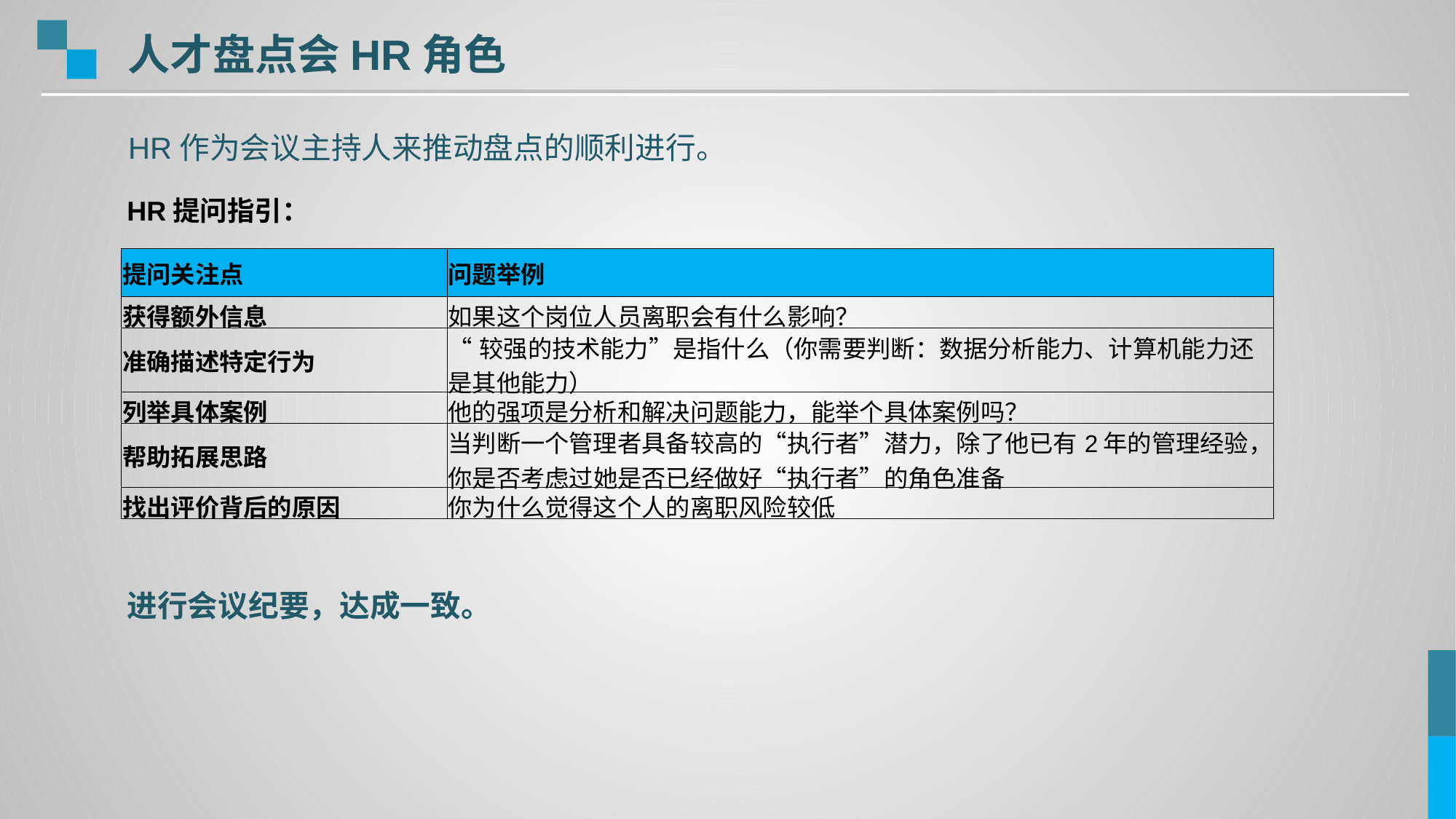

人才盘点会HR角色
HR作为会议主持人来推动盘点的顺利进行。
HR提问指引：
| 提问关注点 | 问题举例 |
| --- | --- |
| 获得额外信息 | 如果这个岗位人员离职会有什么影响？ |
| 准确描述特定行为 | “较强的技术能力”是指什么（你需要判断：数据分析能力、计算机能力还是其他能力） |
| 列举具体案例 | 他的强项是分析和解决问题能力，能举个具体案例吗？ |
| 帮助拓展思路 | 当判断一个管理者具备较高的“执行者”潜力，除了他已有2年的管理经验，你是否考虑过她是否已经做好“执行者”的角色准备 |
| 找出评价背后的原因 | 你为什么觉得这个人的离职风险较低 |
进行会议纪要，达成一致。